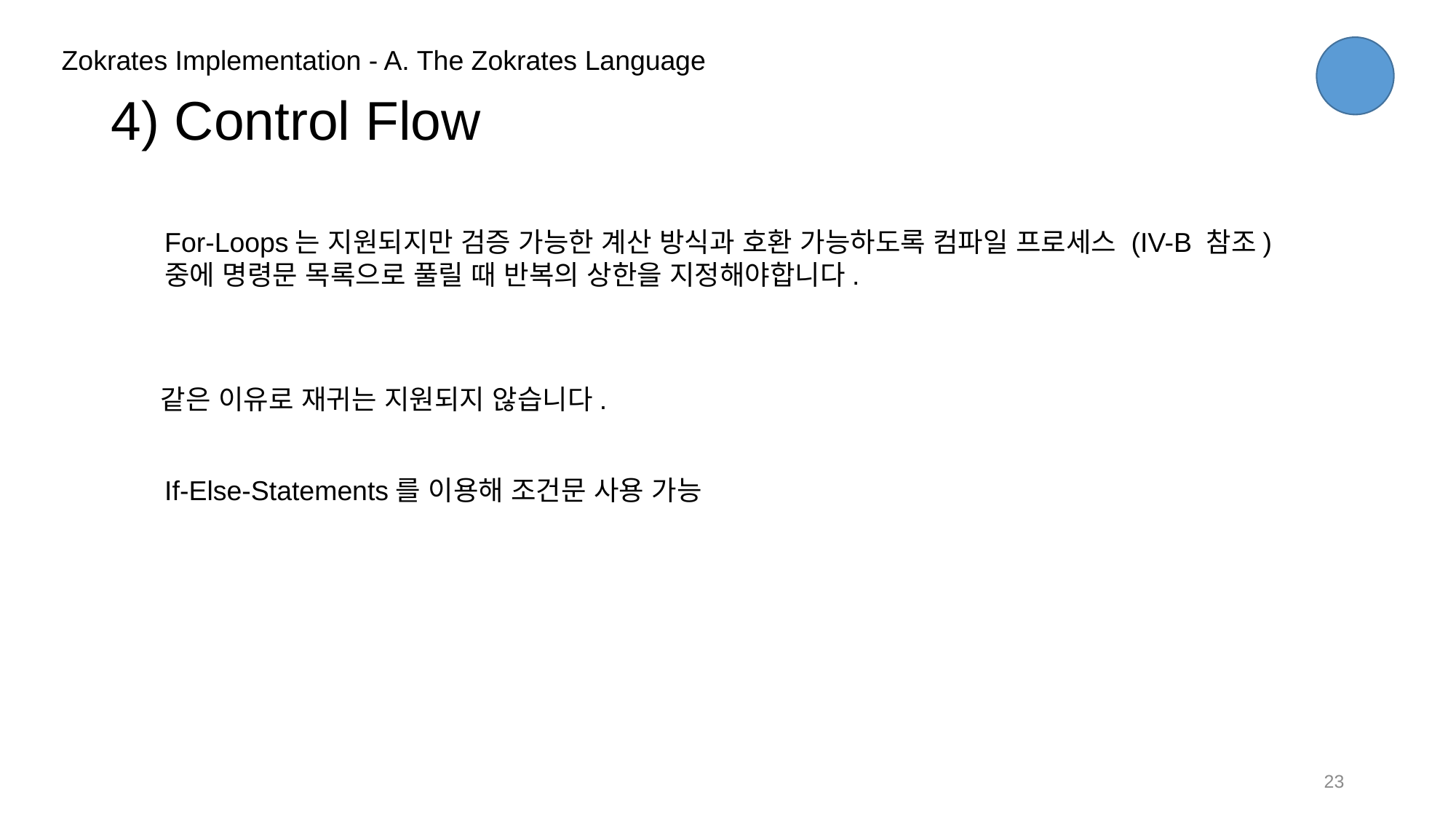

Zokrates Implementation - A. The Zokrates Language

# 4) Control Flow
For-Loops는 지원되지만 검증 가능한 계산 방식과 호환 가능하도록 컴파일 프로세스 (IV-B 참조) 중에 명령문 목록으로 풀릴 때 반복의 상한을 지정해야합니다.
같은 이유로 재귀는 지원되지 않습니다.
If-Else-Statements를 이용해 조건문 사용 가능
23